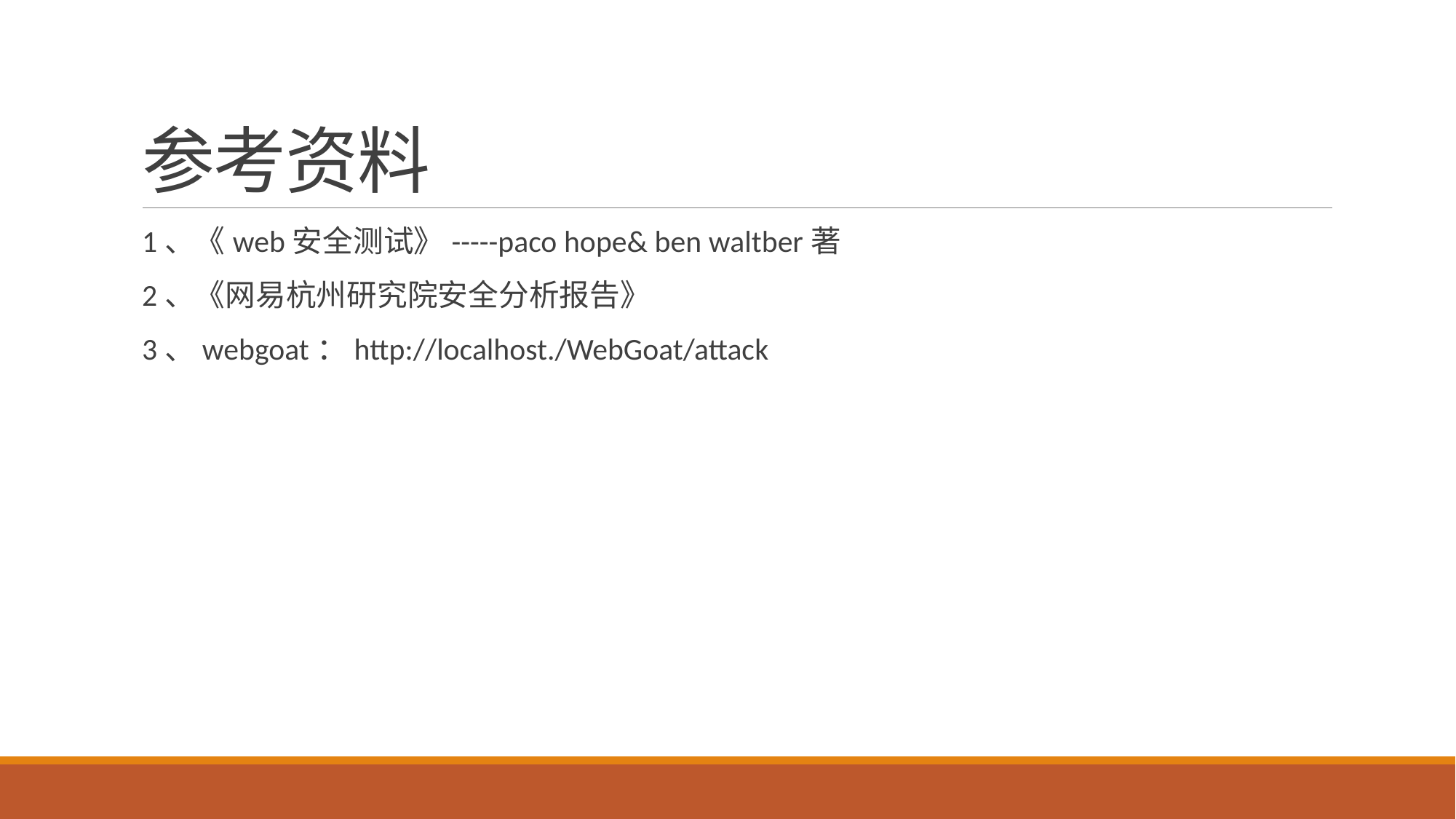

# 参考资料
1、《web安全测试》-----paco hope& ben waltber著
2、《网易杭州研究院安全分析报告》
3、webgoat：http://localhost./WebGoat/attack